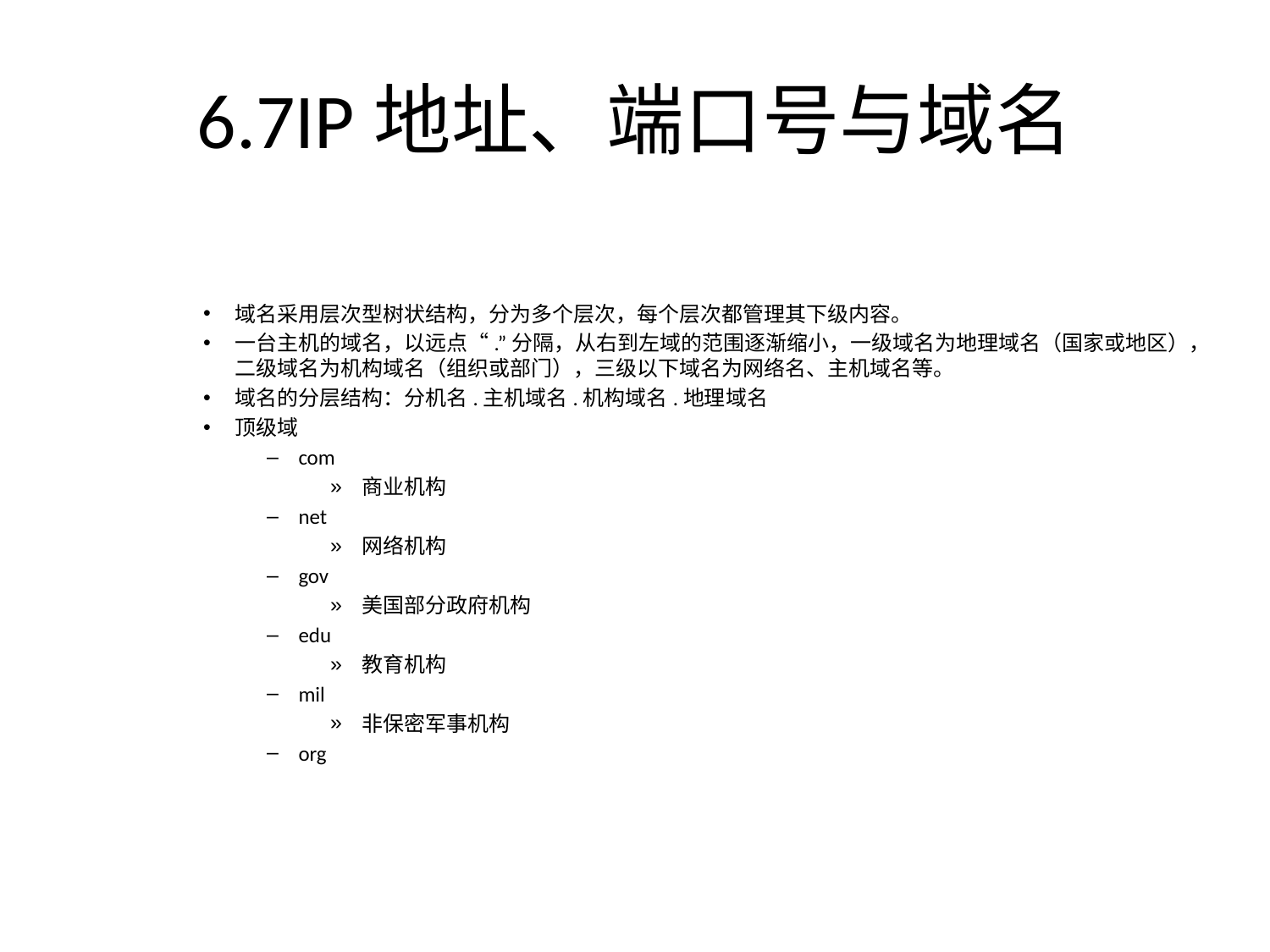

# 6.7IP地址、端口号与域名

域名采用层次型树状结构，分为多个层次，每个层次都管理其下级内容。
一台主机的域名，以远点“.”分隔，从右到左域的范围逐渐缩小，一级域名为地理域名（国家或地区），二级域名为机构域名（组织或部门），三级以下域名为网络名、主机域名等。
域名的分层结构：分机名.主机域名.机构域名.地理域名
顶级域
com
商业机构
net
网络机构
gov
美国部分政府机构
edu
教育机构
mil
非保密军事机构
org